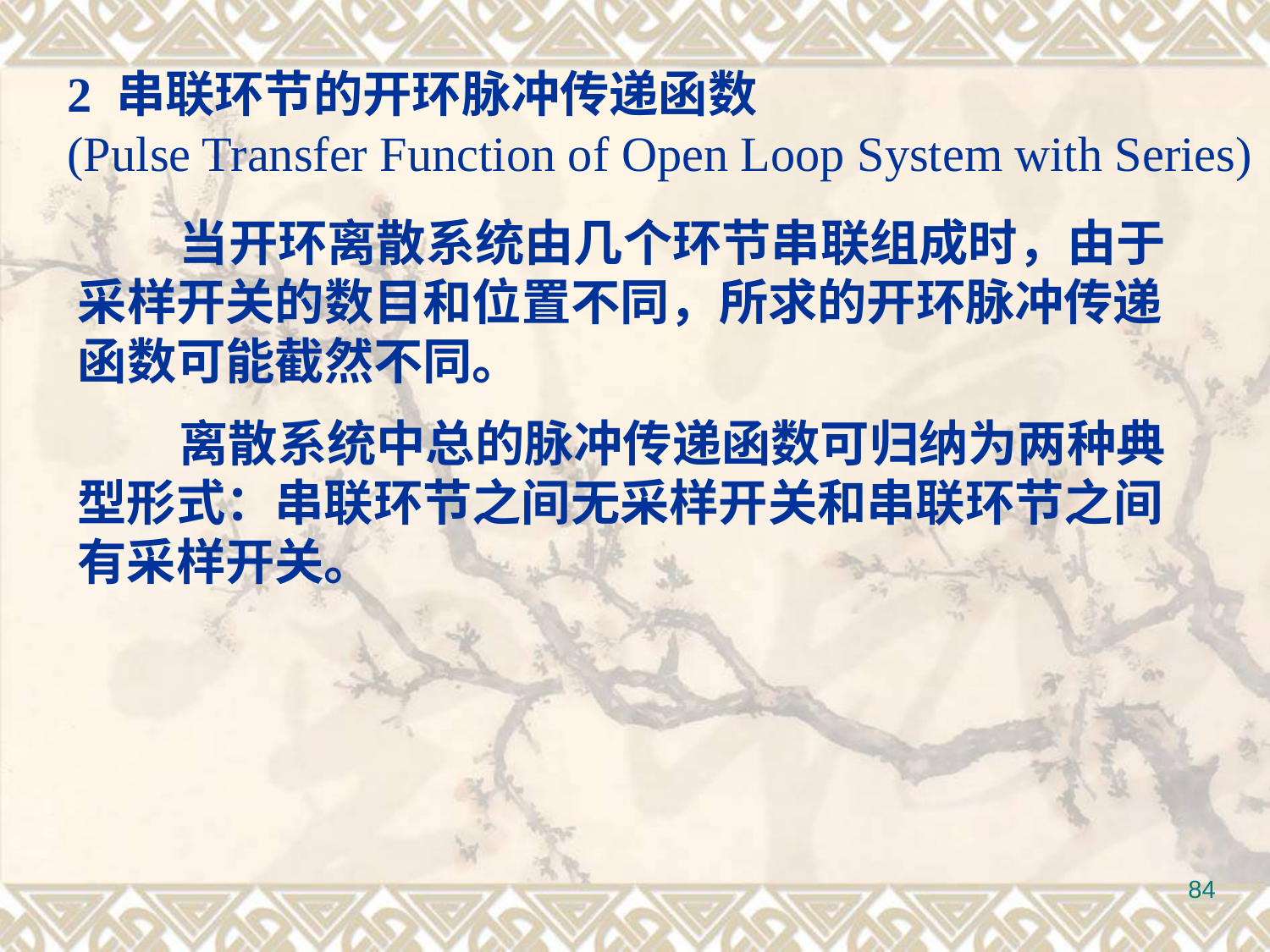

2 串联环节的开环脉冲传递函数
(Pulse Transfer Function of Open Loop System with Series)
        当开环离散系统由几个环节串联组成时，由于采样开关的数目和位置不同，所求的开环脉冲传递函数可能截然不同。
        离散系统中总的脉冲传递函数可归纳为两种典型形式：串联环节之间无采样开关和串联环节之间有采样开关。
84